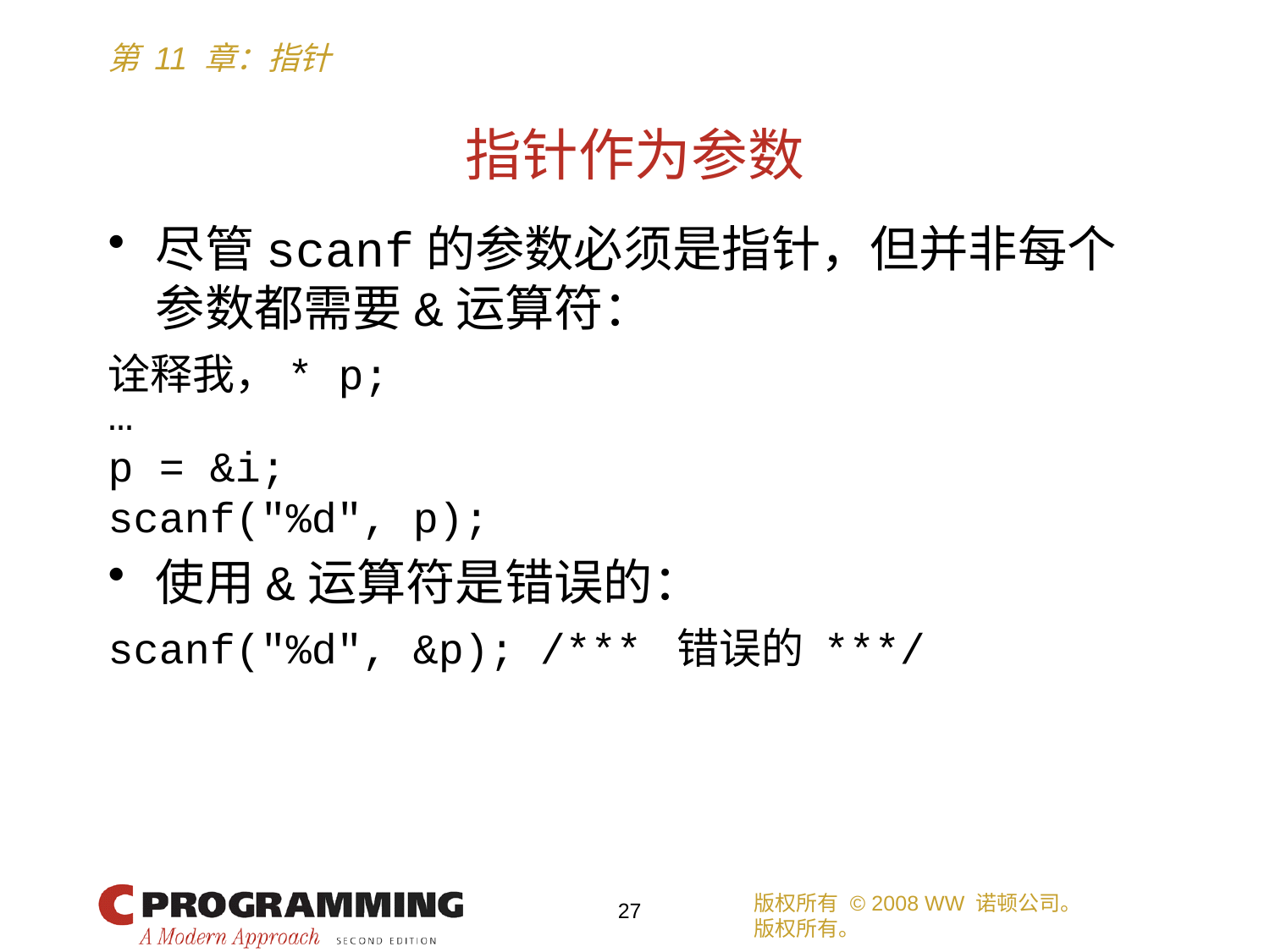

# 指针作为参数
尽管scanf的参数必须是指针，但并非每个参数都需要&运算符：
诠释我，* p;
…
p = &i;
scanf("%d", p);
使用&运算符是错误的：
scanf("%d", &p); /*** 错误的 ***/
版权所有 © 2008 WW 诺顿公司。
版权所有。
27